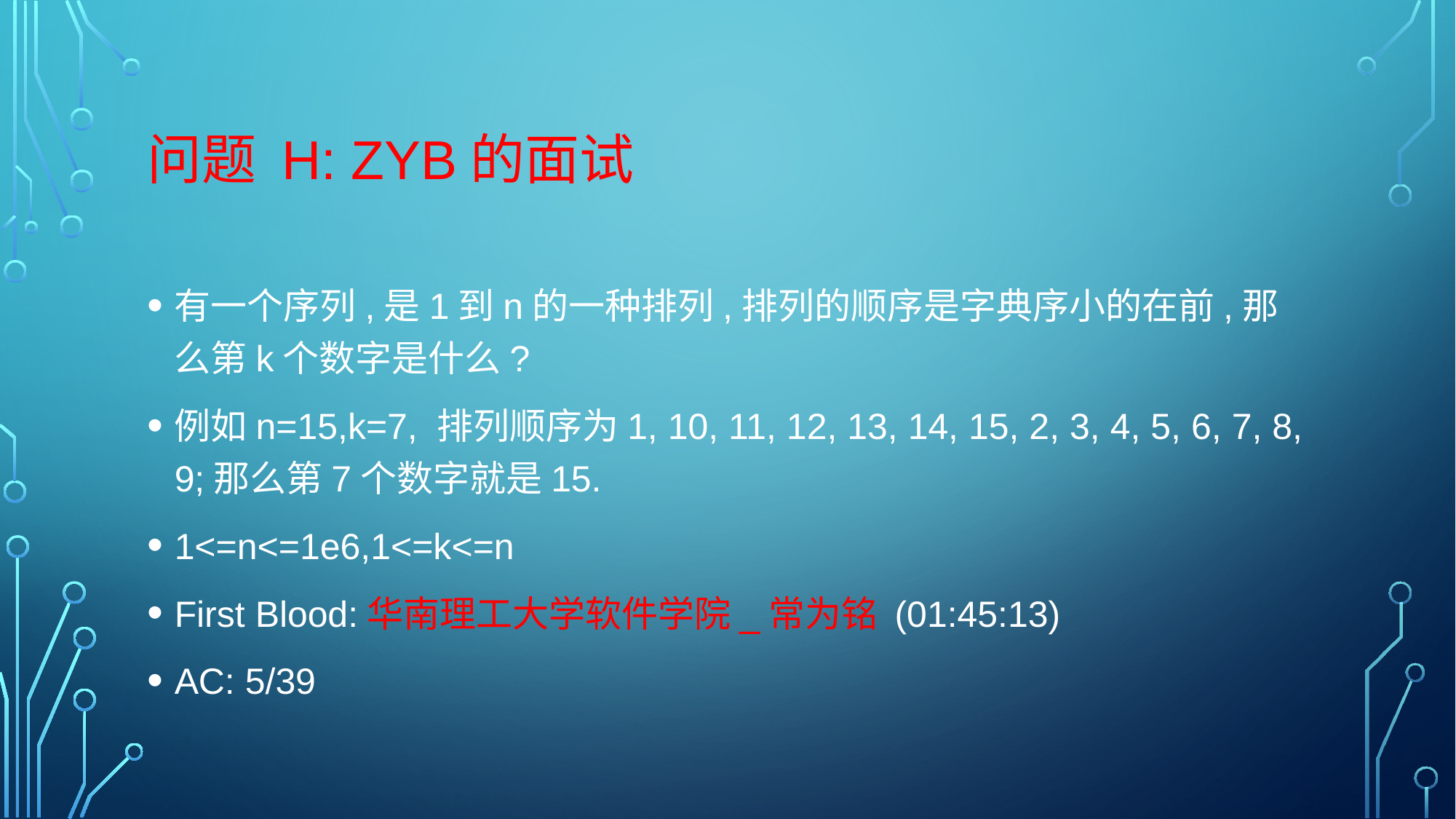

# 问题 H: zyb的面试
有一个序列,是1到n的一种排列,排列的顺序是字典序小的在前,那么第k个数字是什么?
例如n=15,k=7, 排列顺序为1, 10, 11, 12, 13, 14, 15, 2, 3, 4, 5, 6, 7, 8, 9;那么第7个数字就是15.
1<=n<=1e6,1<=k<=n
First Blood:华南理工大学软件学院_常为铭 (01:45:13)
AC: 5/39